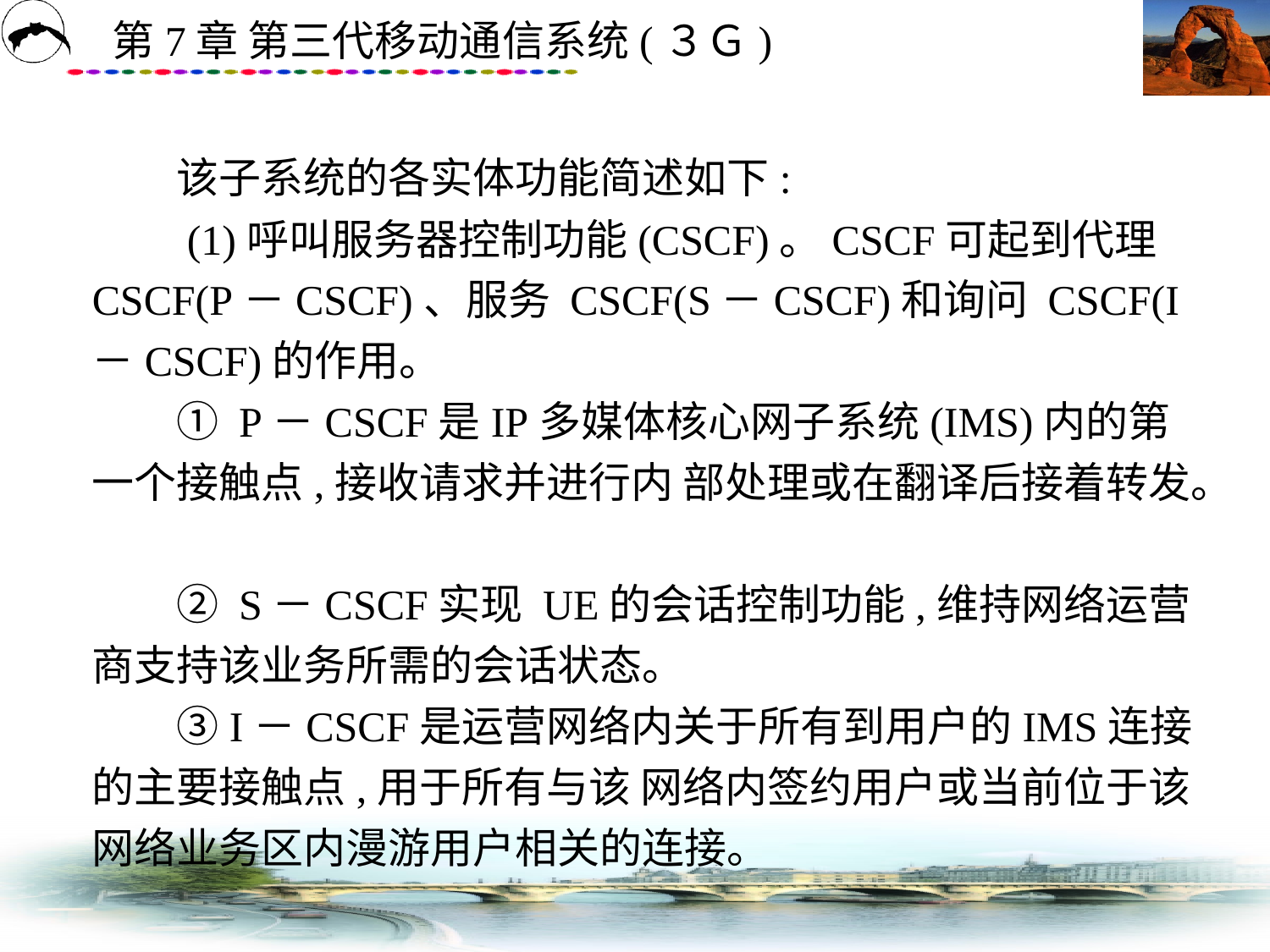

# 该子系统的各实体功能简述如下: 　　(1)呼叫服务器控制功能(CSCF)。CSCF可起到代理 CSCF(P－CSCF)、服务 CSCF(S－CSCF)和询问 CSCF(I－CSCF)的作用。　　 　　① P－CSCF是IP多媒体核心网子系统(IMS)内的第一个接触点,接收请求并进行内 部处理或在翻译后接着转发。 　　② S－CSCF实现 UE的会话控制功能,维持网络运营商支持该业务所需的会话状态。 　　③I－CSCF是运营网络内关于所有到用户的IMS连接的主要接触点,用于所有与该 网络内签约用户或当前位于该网络业务区内漫游用户相关的连接。